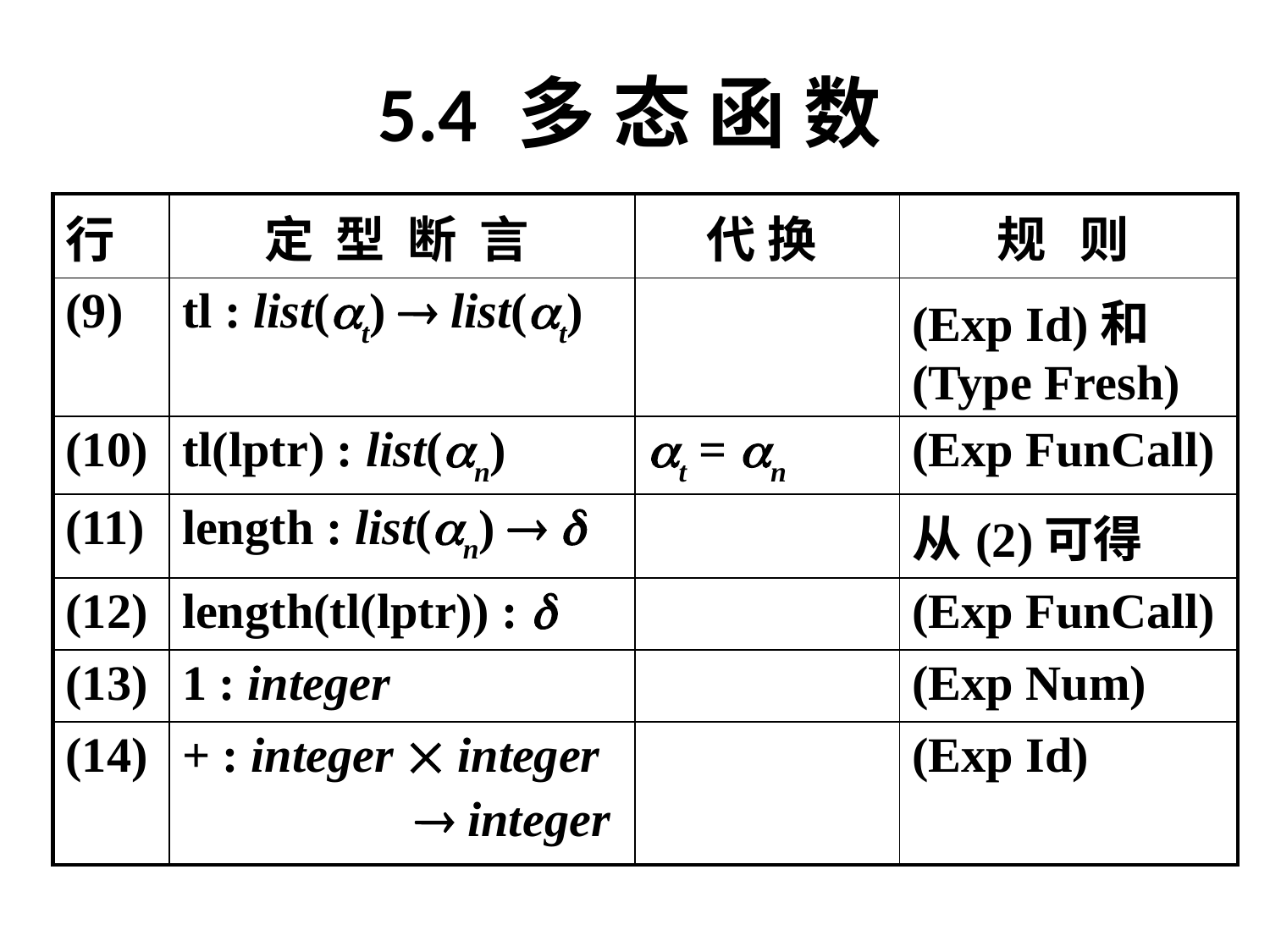

# 5.4 多 态 函 数
| 行 | 定 型 断 言 | 代 换 | 规 则 |
| --- | --- | --- | --- |
| (9) | tl : list(αt) → list(αt) |  | (Exp Id)和(Type Fresh) |
| (10) | tl(lptr) : list(αn) | αt = αn | (Exp FunCall) |
| (11) | length : list(αn) → δ |  | 从(2)可得 |
| (12) | length(tl(lptr)) : δ |  | (Exp FunCall) |
| (13) | 1 : integer |  | (Exp Num) |
| (14) | + : integer × integer → integer |  | (Exp Id) |